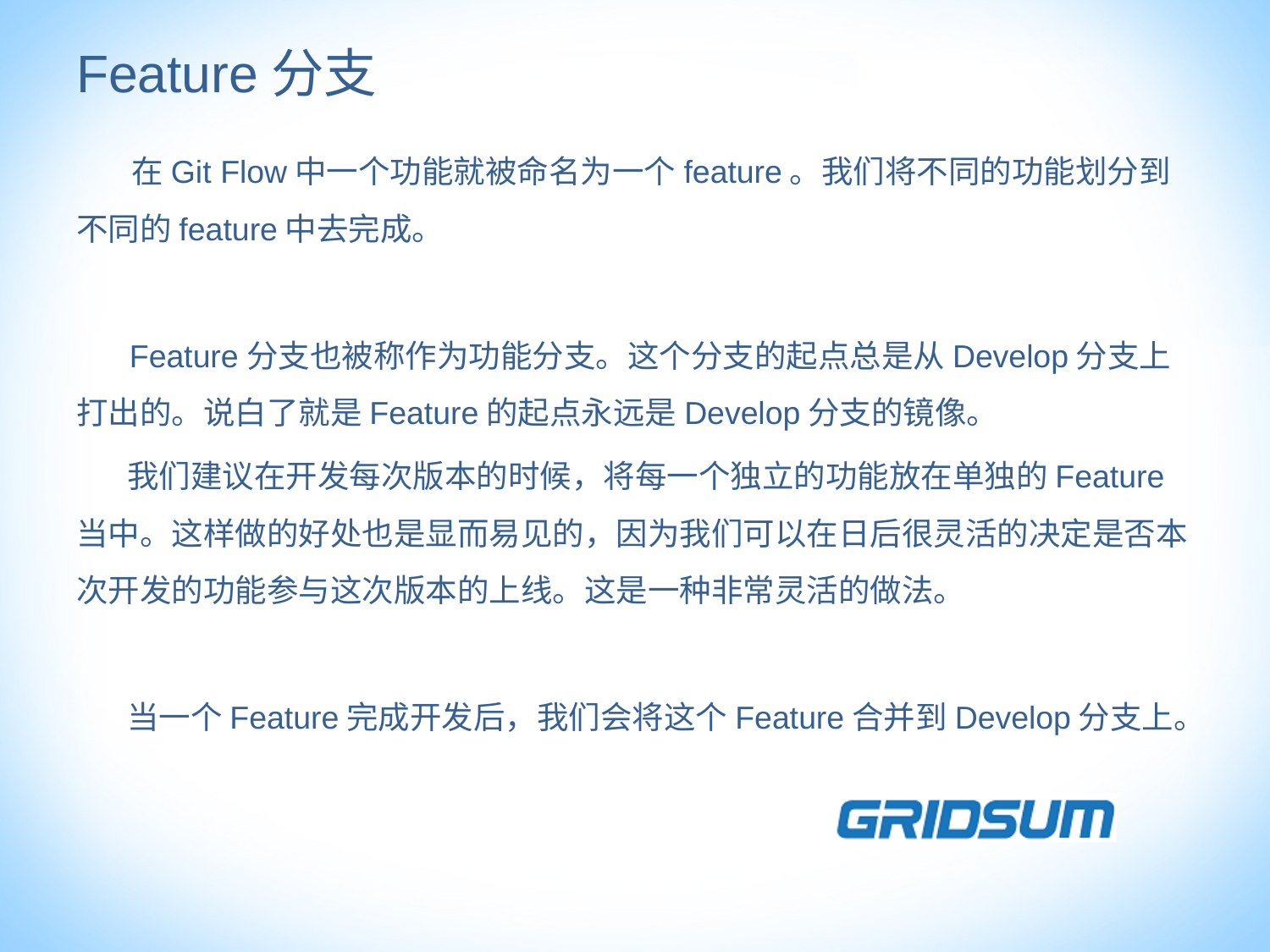

# Feature分支
      在Git Flow中一个功能就被命名为一个feature。我们将不同的功能划分到不同的feature中去完成。

      Feature分支也被称作为功能分支。这个分支的起点总是从Develop分支上打出的。说白了就是Feature的起点永远是Develop分支的镜像。
      我们建议在开发每次版本的时候，将每一个独立的功能放在单独的Feature当中。这样做的好处也是显而易见的，因为我们可以在日后很灵活的决定是否本次开发的功能参与这次版本的上线。这是一种非常灵活的做法。

      当一个Feature完成开发后，我们会将这个Feature合并到Develop分支上。